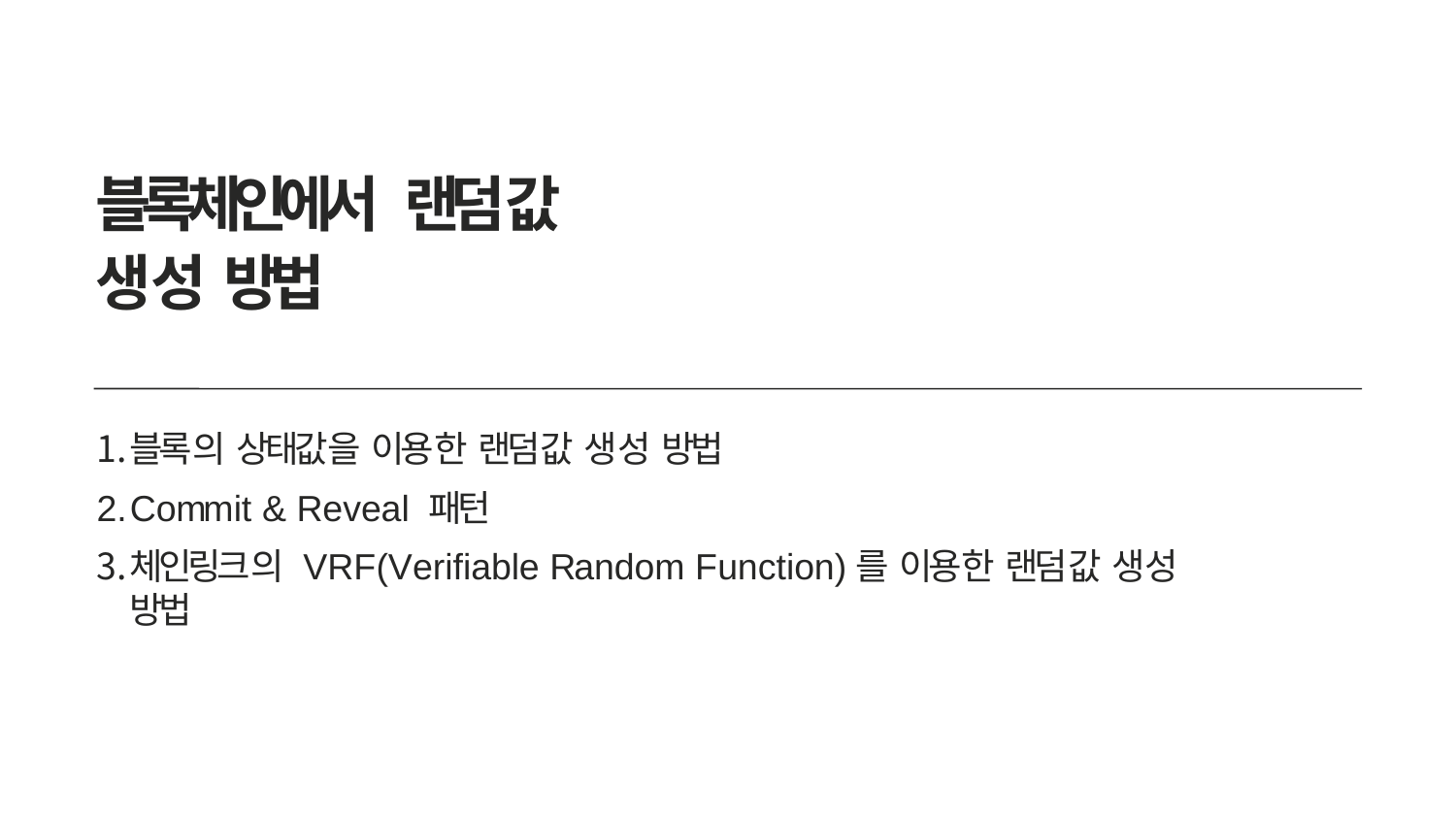

# 블록체인에서  랜덤값 생성 방법

블록의 상태값을 이용한 랜덤값 생성 방법
Commit & Reveal 패턴
체인링크의 VRF(Verifiable Random Function)를 이용한 랜덤값 생성 방법